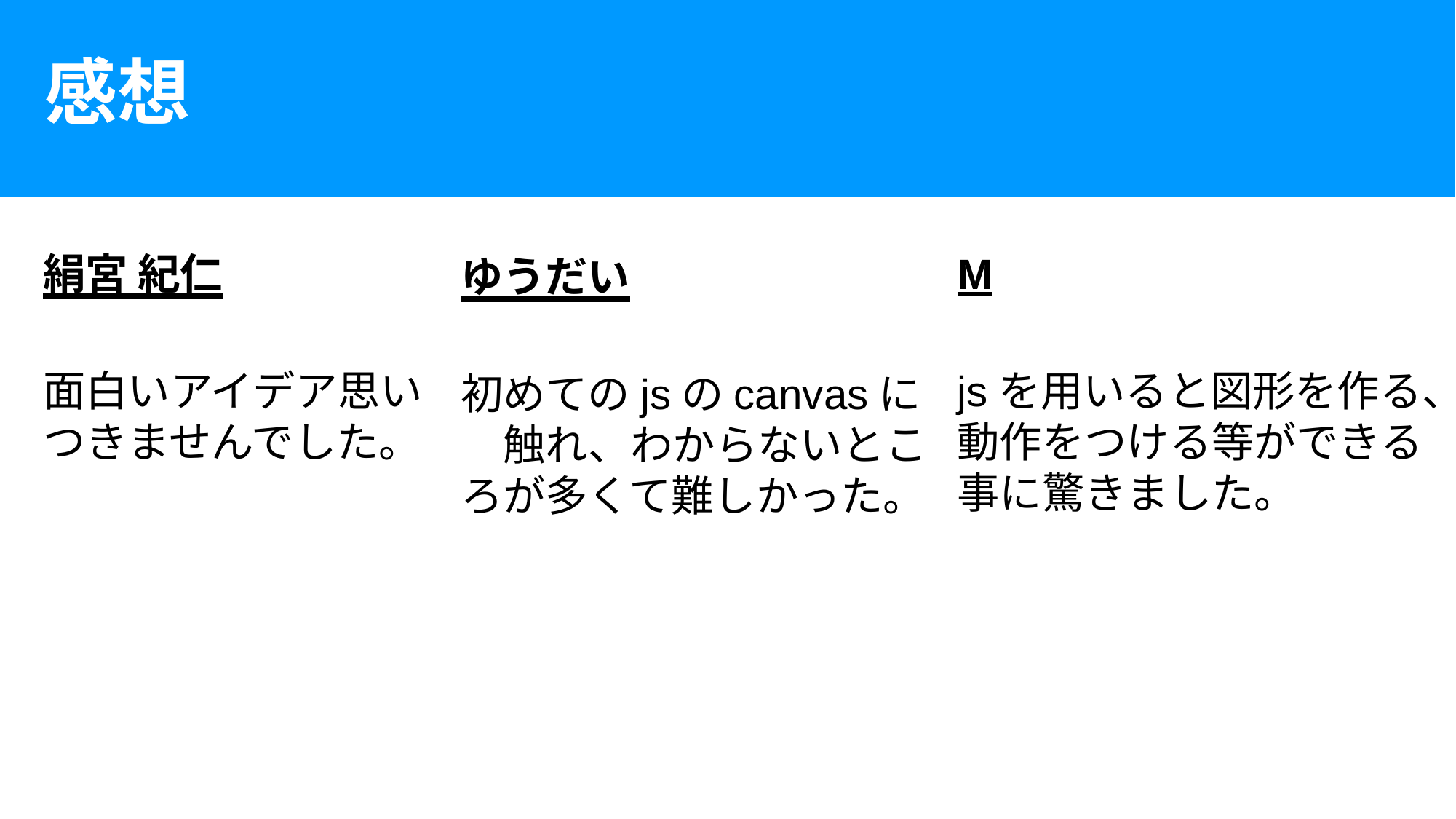

# 感想
絹宮 紀仁

面白いアイデア思いつきませんでした。
M
jsを用いると図形を作る、動作をつける等ができる事に驚きました。
ゆうだい
初めてのjsのcanvasに　触れ、わからないところが多くて難しかった。